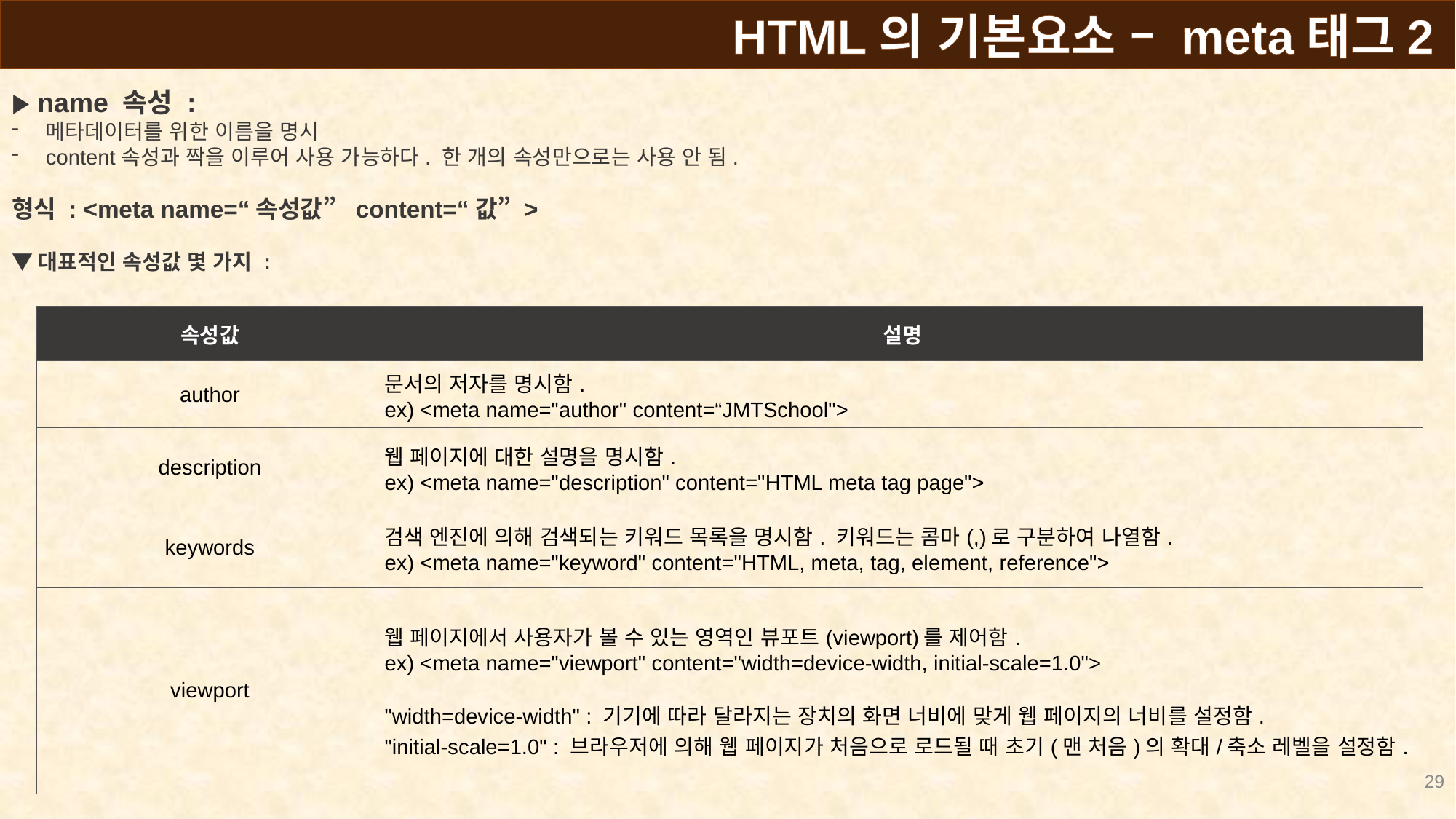

HTML의 기본요소 – meta태그2
▶ name 속성 :
메타데이터를 위한 이름을 명시
content속성과 짝을 이루어 사용 가능하다. 한 개의 속성만으로는 사용 안 됨.

형식 : <meta name=“속성값”  content=“값” >

▼대표적인 속성값 몇 가지 :

| 속성값 | 설명 |
| --- | --- |
| author | 문서의 저자를 명시함. ex) <meta name="author" content=“JMTSchool"> |
| description | 웹 페이지에 대한 설명을 명시함. ex) <meta name="description" content="HTML meta tag page"> |
| keywords | 검색 엔진에 의해 검색되는 키워드 목록을 명시함. 키워드는 콤마(,)로 구분하여 나열함. ex) <meta name="keyword" content="HTML, meta, tag, element, reference"> |
| viewport | 웹 페이지에서 사용자가 볼 수 있는 영역인 뷰포트(viewport)를 제어함. ex) <meta name="viewport" content="width=device-width, initial-scale=1.0">   "width=device-width" : 기기에 따라 달라지는 장치의 화면 너비에 맞게 웹 페이지의 너비를 설정함. "initial-scale=1.0" : 브라우저에 의해 웹 페이지가 처음으로 로드될 때 초기(맨 처음)의 확대/축소 레벨을 설정함. |
29